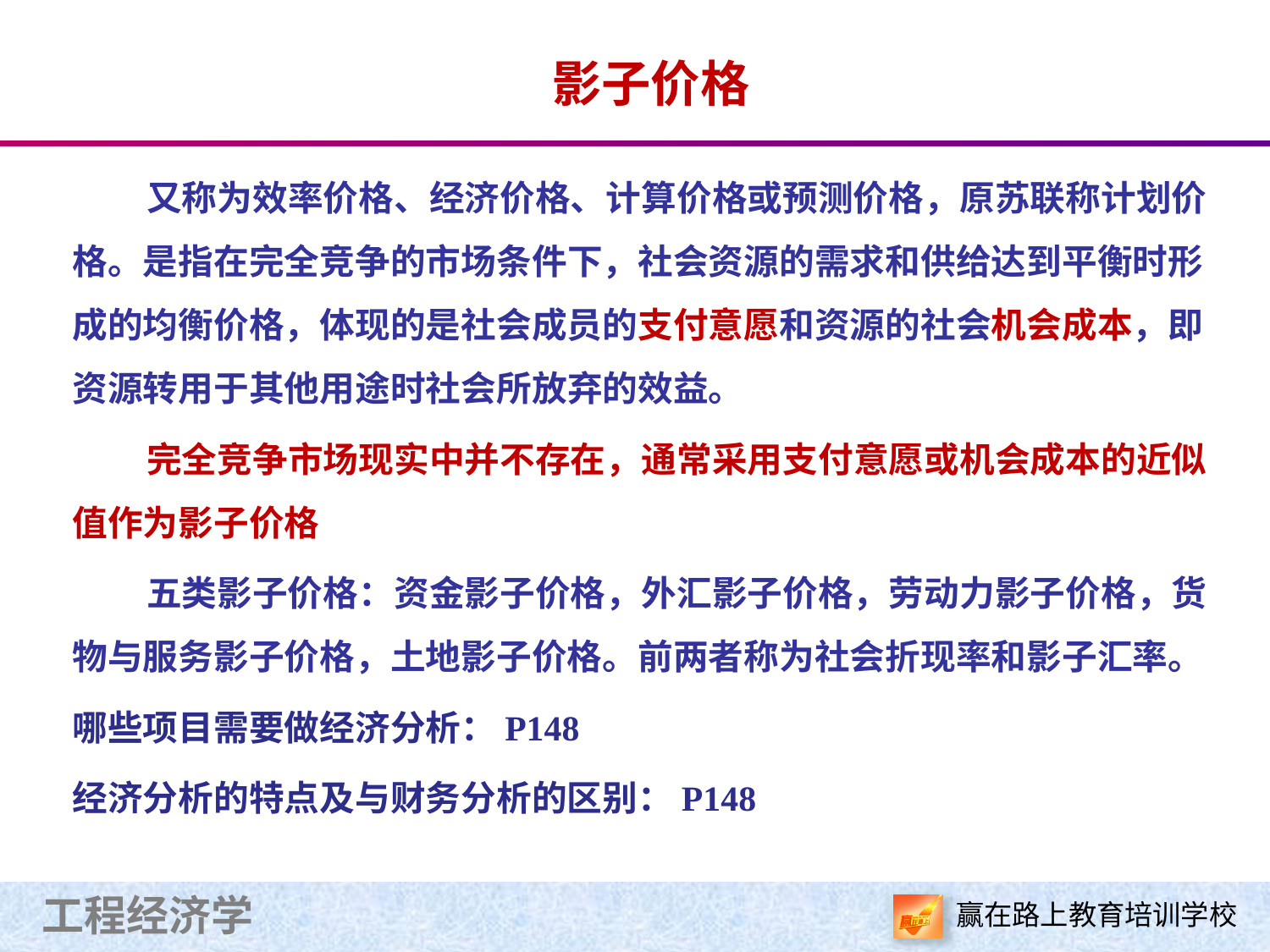

# 影子价格
又称为效率价格、经济价格、计算价格或预测价格，原苏联称计划价格。是指在完全竞争的市场条件下，社会资源的需求和供给达到平衡时形成的均衡价格，体现的是社会成员的支付意愿和资源的社会机会成本，即资源转用于其他用途时社会所放弃的效益。
完全竞争市场现实中并不存在，通常采用支付意愿或机会成本的近似值作为影子价格
五类影子价格：资金影子价格，外汇影子价格，劳动力影子价格，货物与服务影子价格，土地影子价格。前两者称为社会折现率和影子汇率。
哪些项目需要做经济分析：P148
经济分析的特点及与财务分析的区别：P148